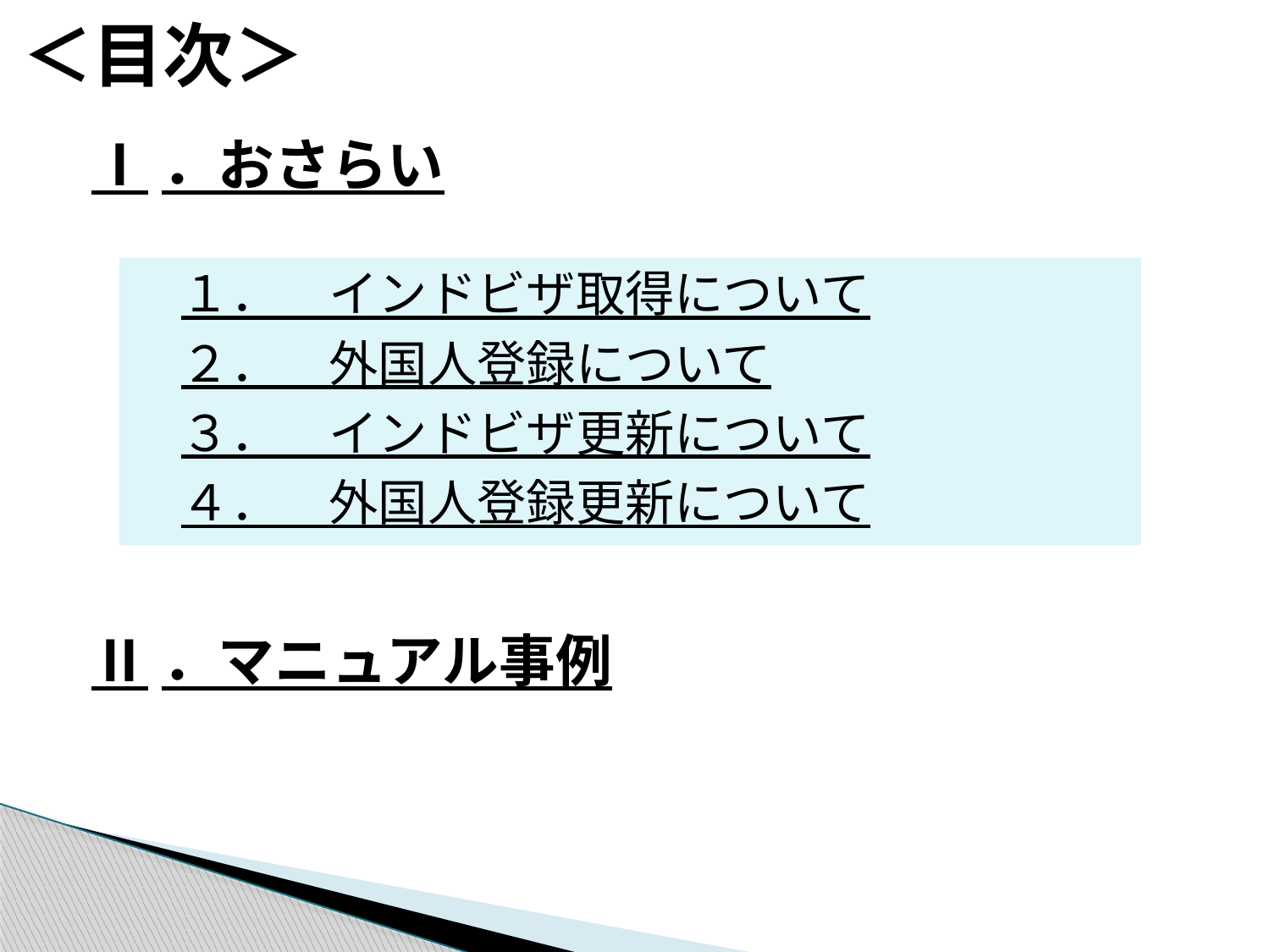

# ＜目次＞
Ⅰ．おさらい
１．　インドビザ取得について

２．　外国人登録について
３．　インドビザ更新について
４．　外国人登録更新について
Ⅱ．マニュアル事例